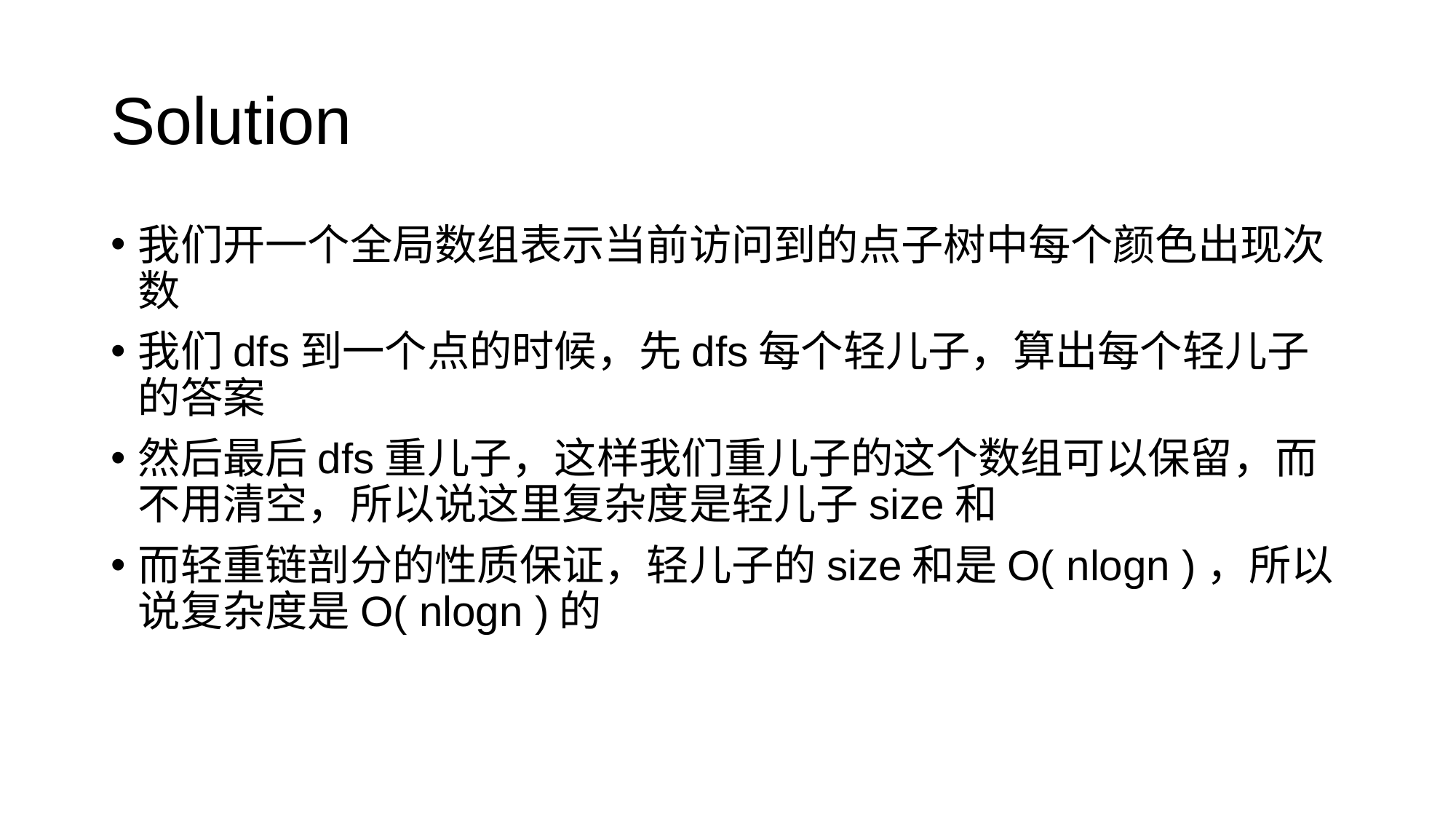

# Solution
我们开一个全局数组表示当前访问到的点子树中每个颜色出现次数
我们dfs到一个点的时候，先dfs每个轻儿子，算出每个轻儿子的答案
然后最后dfs重儿子，这样我们重儿子的这个数组可以保留，而不用清空，所以说这里复杂度是轻儿子size和
而轻重链剖分的性质保证，轻儿子的size和是O( nlogn )，所以说复杂度是O( nlogn )的